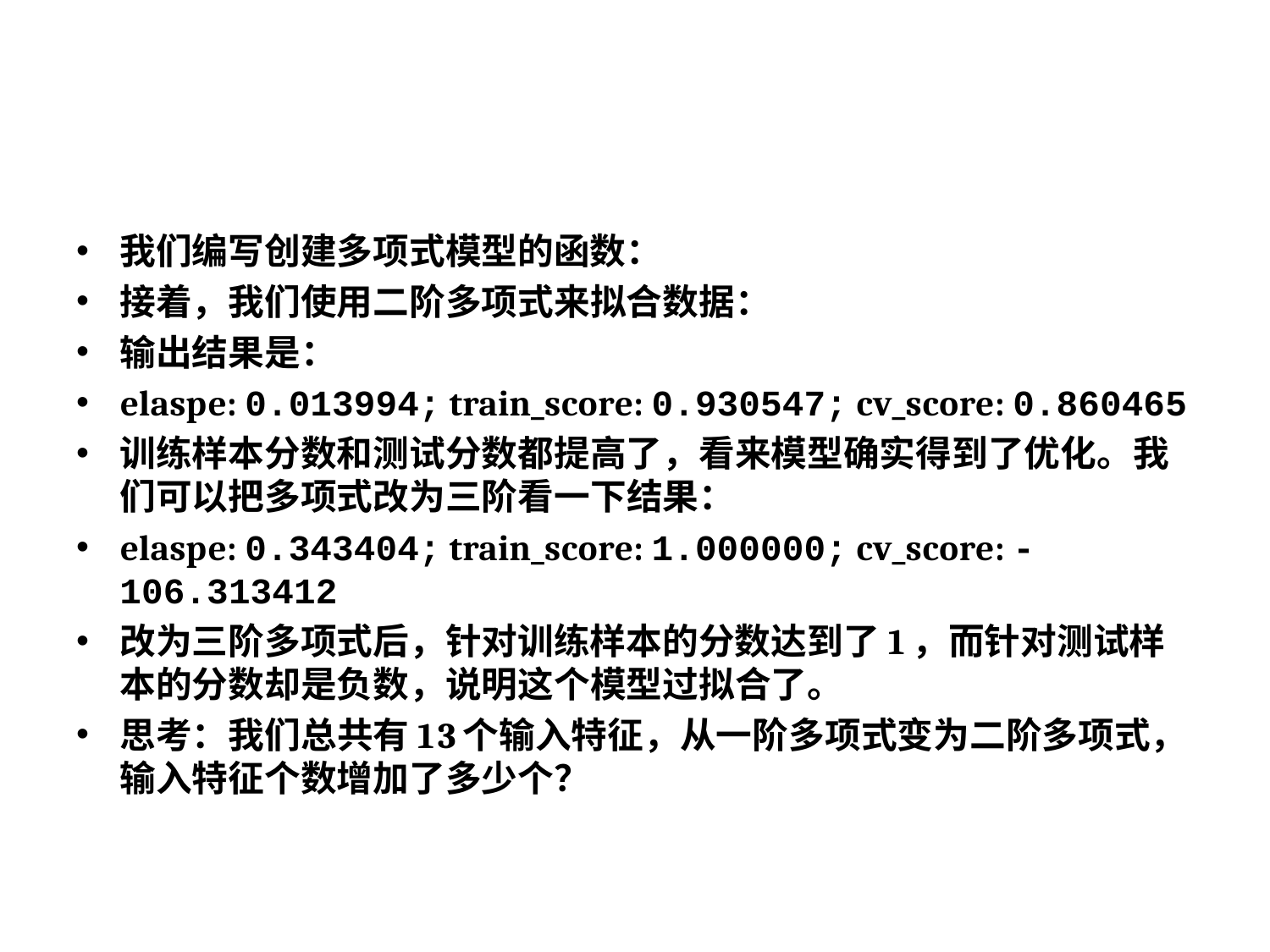

#
我们编写创建多项式模型的函数：
接着，我们使用二阶多项式来拟合数据：
输出结果是：
elaspe: 0.013994; train_score: 0.930547; cv_score: 0.860465
训练样本分数和测试分数都提高了，看来模型确实得到了优化。我们可以把多项式改为三阶看一下结果：
elaspe: 0.343404; train_score: 1.000000; cv_score: -106.313412
改为三阶多项式后，针对训练样本的分数达到了1，而针对测试样本的分数却是负数，说明这个模型过拟合了。
思考：我们总共有13个输入特征，从一阶多项式变为二阶多项式，输入特征个数增加了多少个？